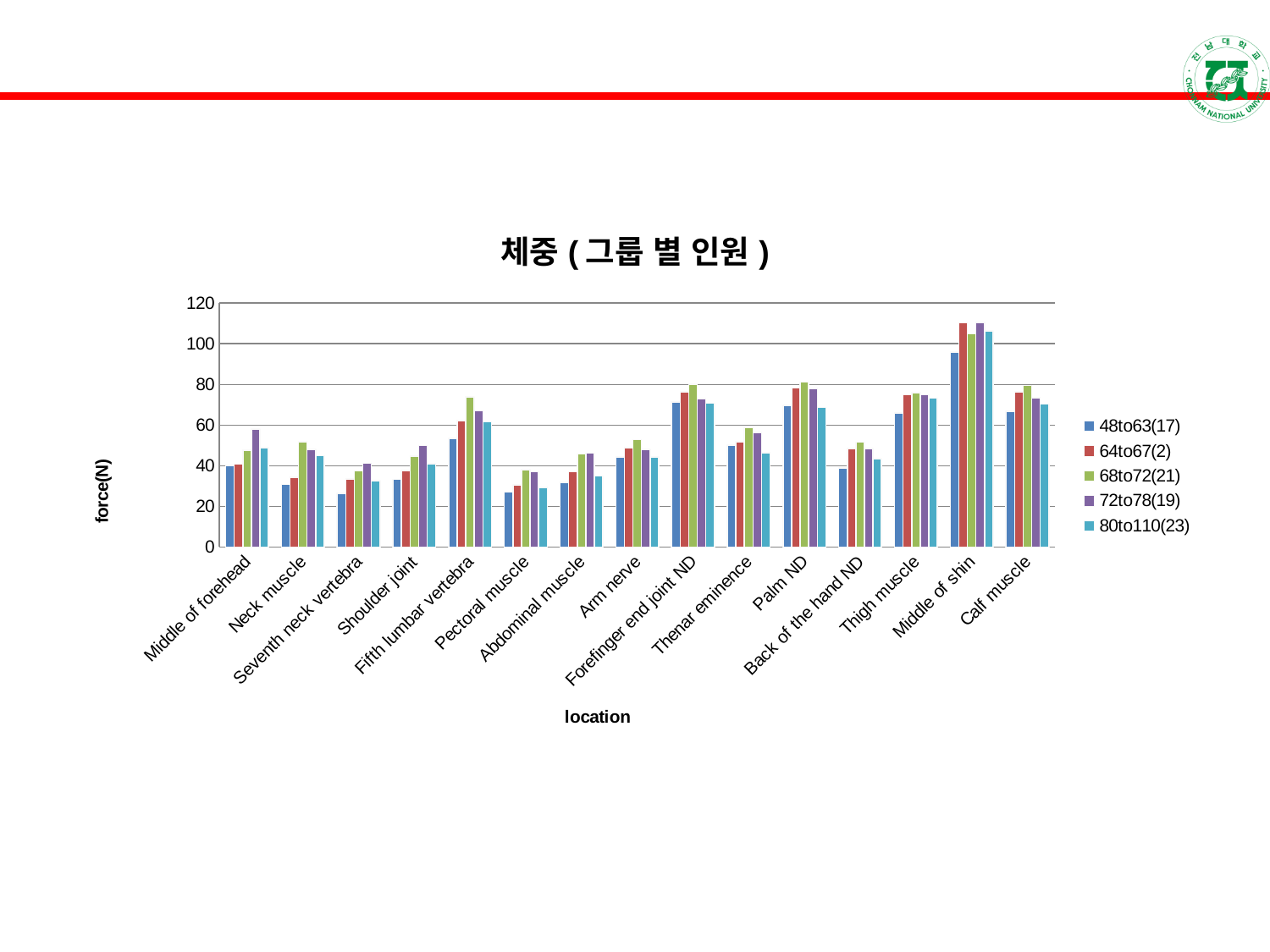

### Chart: 체중(그룹 별 인원)

| Category | 48to63(17) | 64to67(2) | 68to72(21) | 72to78(19) | 80to110(23) |
|---|---|---|---|---|---|
| Middle of forehead | 40.19857608409804 | 40.8029543769 | 47.61834830285714 | 57.9663873217544 | 48.79687406869566 |
| Neck muscle | 30.76475172611765 | 34.40431294351667 | 51.76390035379364 | 48.01875473942106 | 45.00709370653625 |
| Seventh neck vertebra | 26.28747953039216 | 33.47415429683333 | 37.4181011953492 | 41.20980839752631 | 32.6440092573913 |
| Shoulder joint | 33.33707274686275 | 37.62777945733333 | 44.76893194174603 | 49.8544612717544 | 41.09165780913043 |
| Fifth lumbar vertebra | 53.39976456556863 | 62.19483219573334 | 73.94451291888889 | 67.05738003701755 | 61.49280688115941 |
| Pectoral muscle | 27.00981086868628 | 30.46838179483334 | 38.03133090999999 | 36.94288806505263 | 29.25384612171015 |
| Abdominal muscle | 31.75146216033334 | 36.94882060538333 | 45.83061135938095 | 46.23689239350876 | 34.91657312213043 |
| Arm nerve | 44.40699133941176 | 48.98023021216667 | 52.7670825052381 | 48.09387300000001 | 44.35659860949275 |
| Forefinger end joint ND | 71.39350471784314 | 76.47971367766667 | 80.12171117587303 | 73.06923721894736 | 70.82306239782609 |
| Thenar eminence | 50.21562345215688 | 51.89624596216667 | 58.99492857158731 | 56.31496045807017 | 46.45768218550724 |
| Palm ND | 69.72028552490195 | 78.22552506616667 | 81.06923083698413 | 78.10844368561403 | 68.74898357347824 |
| Back of the hand ND | 38.81088440588235 | 48.414244788 | 51.63686137507936 | 48.42734577210526 | 43.44653655934783 |
| Thigh muscle | 65.9323458790196 | 74.929923732 | 76.03587422000001 | 74.92421411719299 | 73.3089781315942 |
| Middle of shin | 95.96916055156863 | 110.21711834 | 104.8750664369841 | 110.4784518270175 | 106.2366796573913 |
| Calf muscle | 66.72618835705882 | 76.31965354600001 | 79.51446333206349 | 73.45548160736841 | 70.26379267768115 |